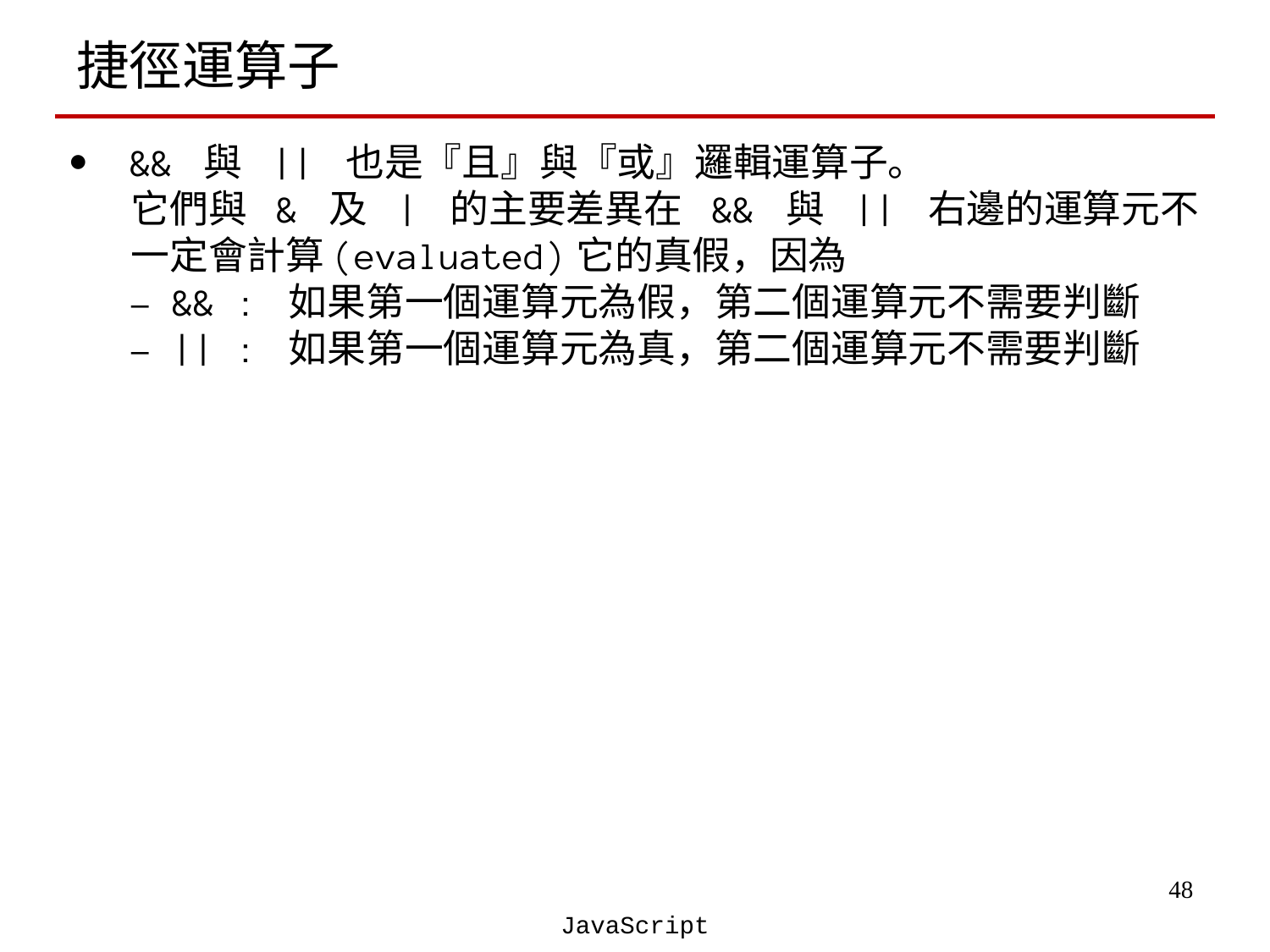

# 捷徑運算子
&& 與 || 也是『且』與『或』邏輯運算子。
它們與 & 及 | 的主要差異在 && 與 || 右邊的運算元不一定會計算(evaluated)它的真假，因為
- && : 如果第一個運算元為假，第二個運算元不需要判斷
- || : 如果第一個運算元為真，第二個運算元不需要判斷
48
JavaScript